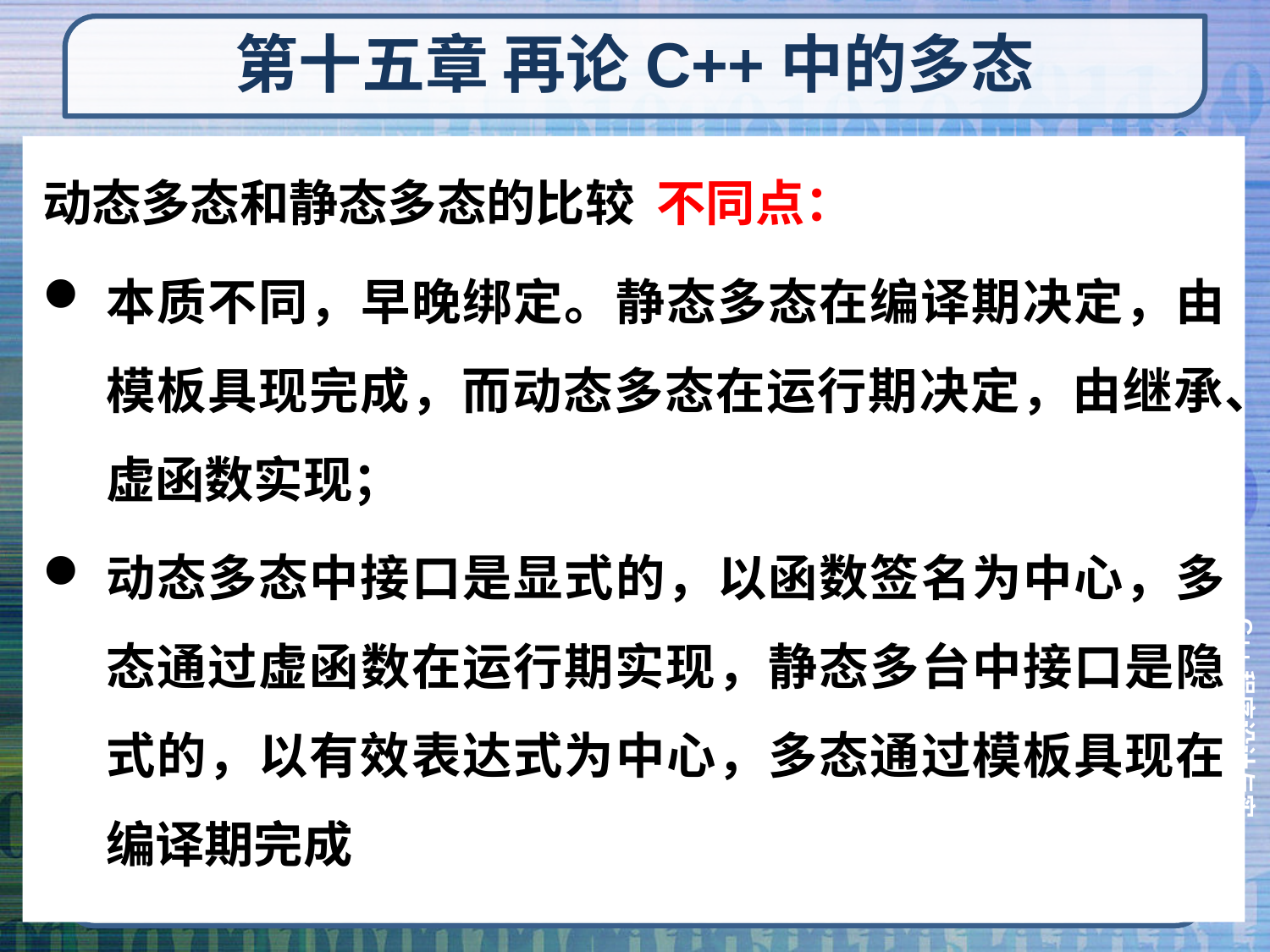

# 第十五章 再论C++中的多态
动态多态和静态多态的比较  不同点：
本质不同，早晚绑定。静态多态在编译期决定，由模板具现完成，而动态多态在运行期决定，由继承、虚函数实现；
动态多态中接口是显式的，以函数签名为中心，多态通过虚函数在运行期实现，静态多台中接口是隐式的，以有效表达式为中心，多态通过模板具现在编译期完成